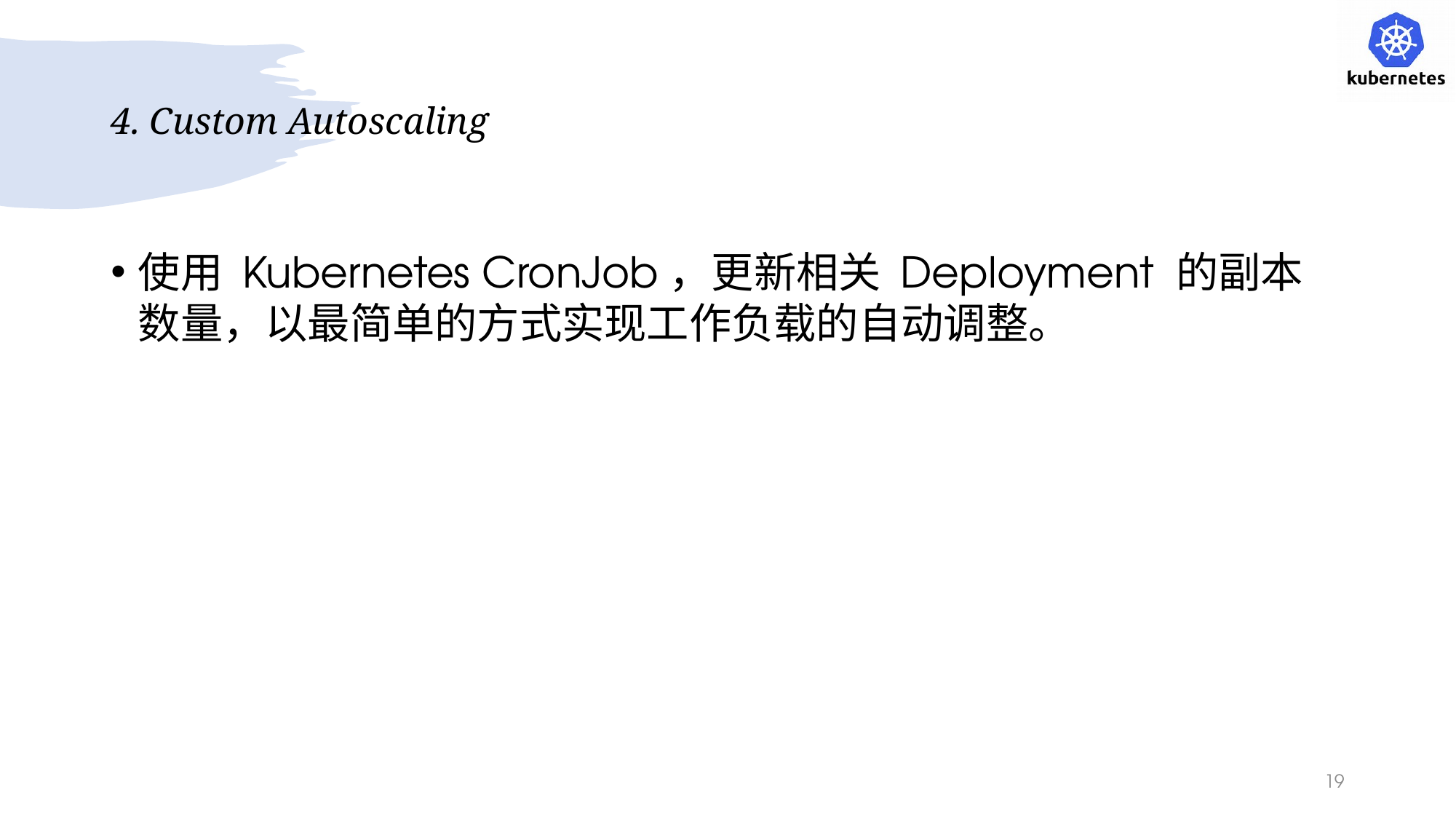

# 4. Custom Autoscaling
使用 Kubernetes CronJob，更新相关 Deployment 的副本数量，以最简单的方式实现工作负载的自动调整。
19